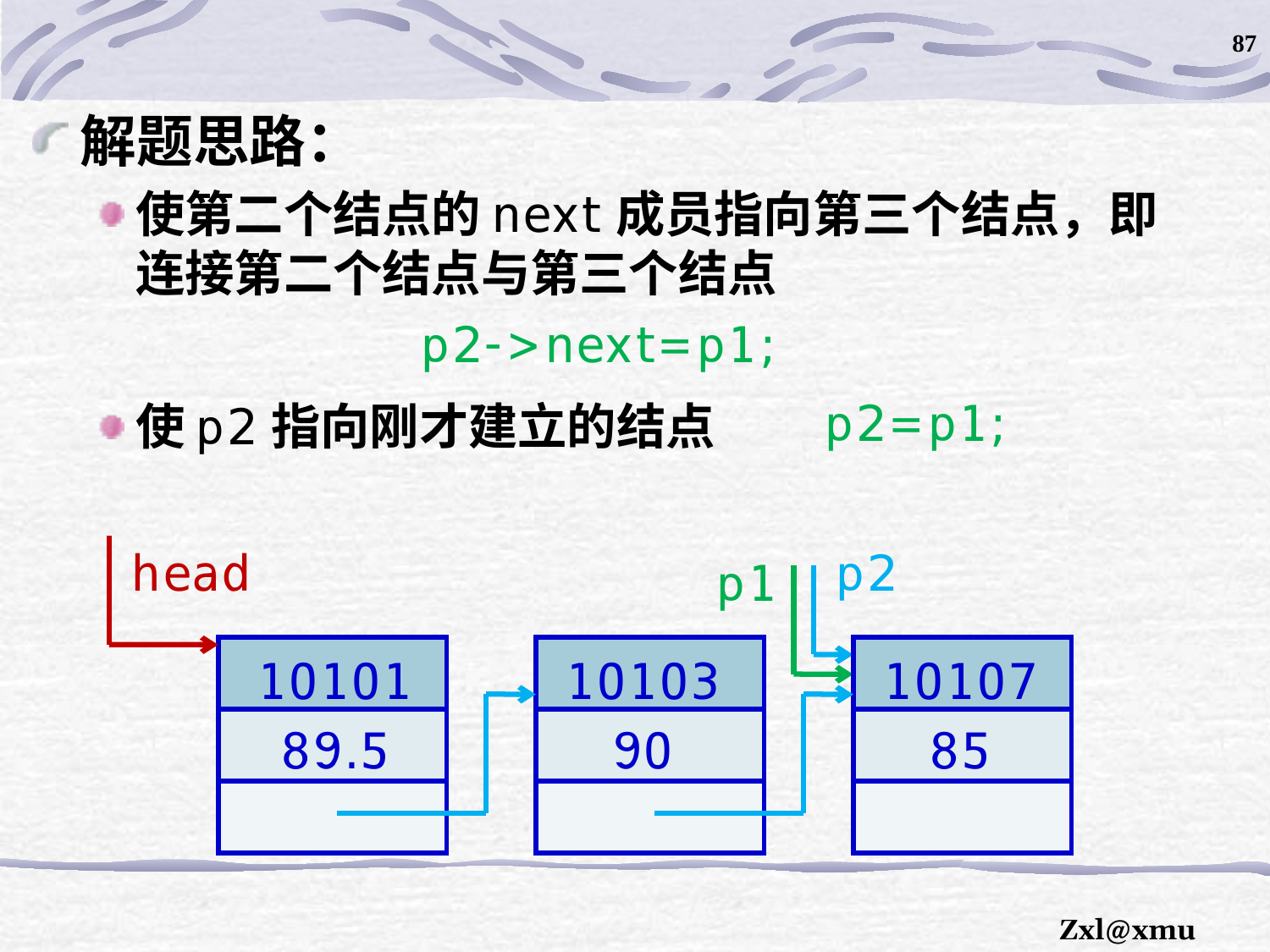

87
解题思路：
使第二个结点的next成员指向第三个结点，即连接第二个结点与第三个结点

使p2指向刚才建立的结点
p2->next=p1;
p2=p1;
head
p2
p1
10101
89.5
10103
90
10107
85
|  |
| --- |
|  |
|  |
|  |
| --- |
|  |
|  |
|  |
| --- |
|  |
|  |